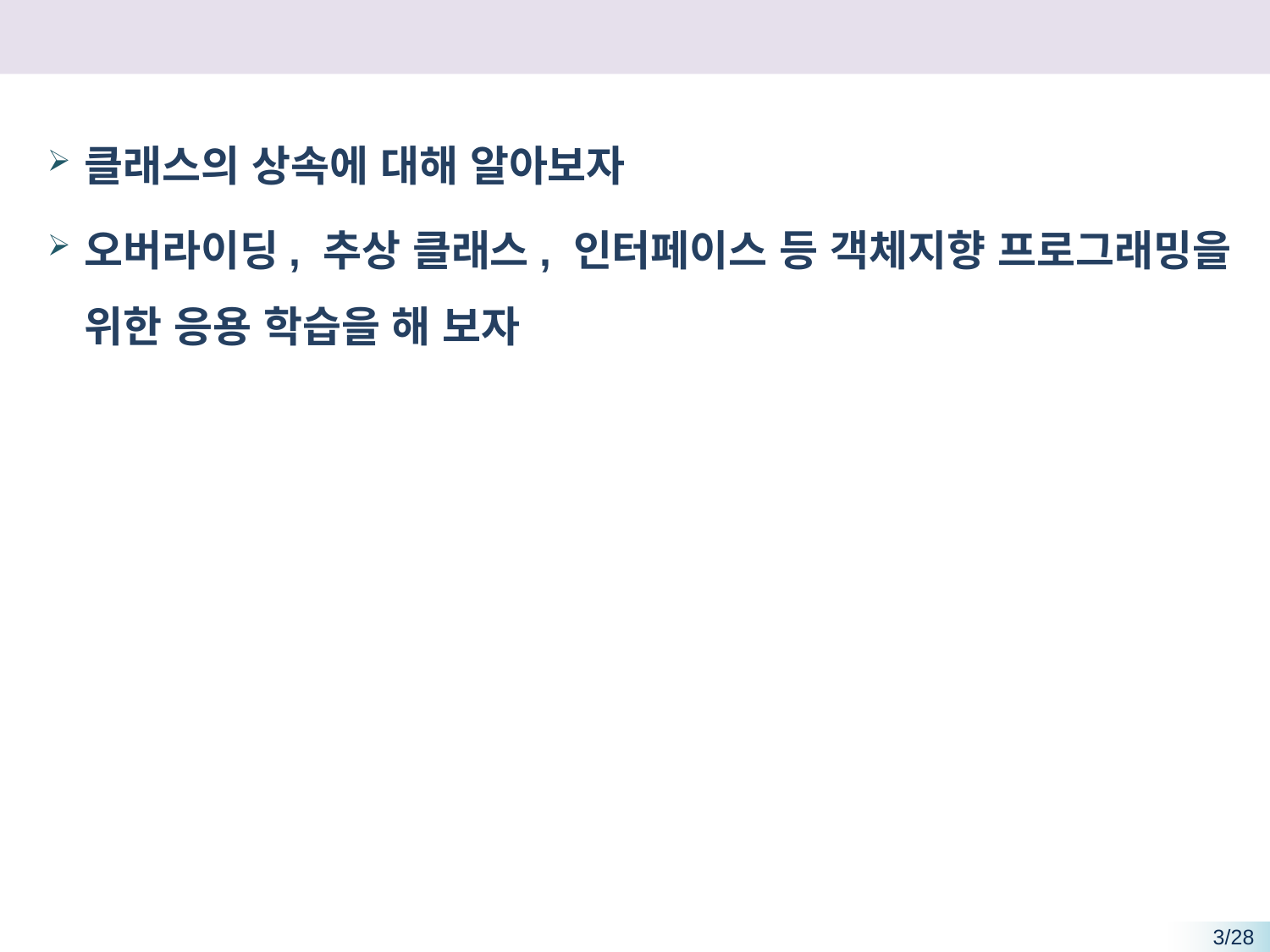

#
클래스의 상속에 대해 알아보자
오버라이딩, 추상 클래스, 인터페이스 등 객체지향 프로그래밍을 위한 응용 학습을 해 보자